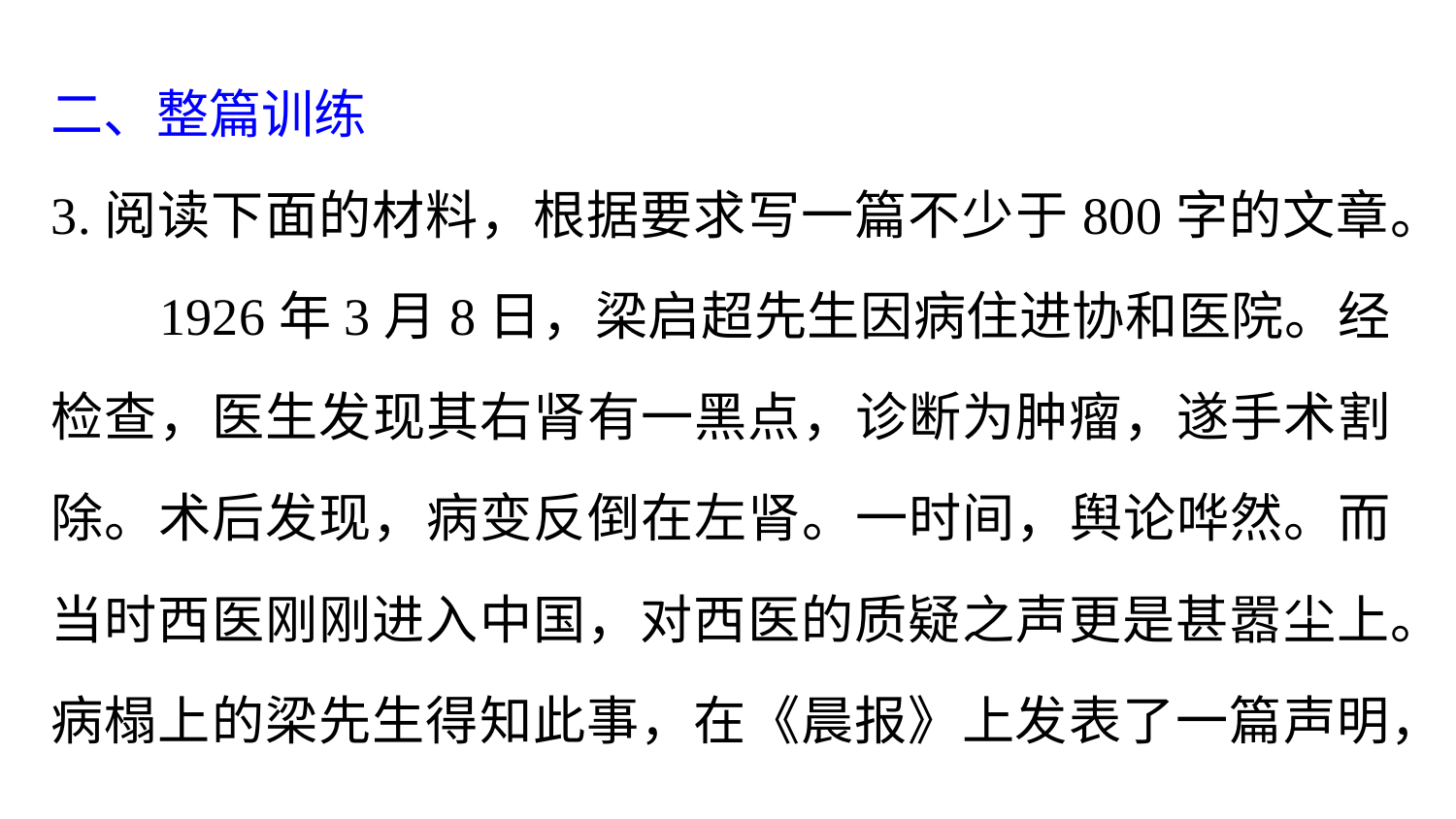

二、整篇训练
3.阅读下面的材料，根据要求写一篇不少于800字的文章。
        1926年3月8日，梁启超先生因病住进协和医院。经检查，医生发现其右肾有一黑点，诊断为肿瘤，遂手术割除。术后发现，病变反倒在左肾。一时间，舆论哗然。而当时西医刚刚进入中国，对西医的质疑之声更是甚嚣尘上。病榻上的梁先生得知此事，在《晨报》上发表了一篇声明，